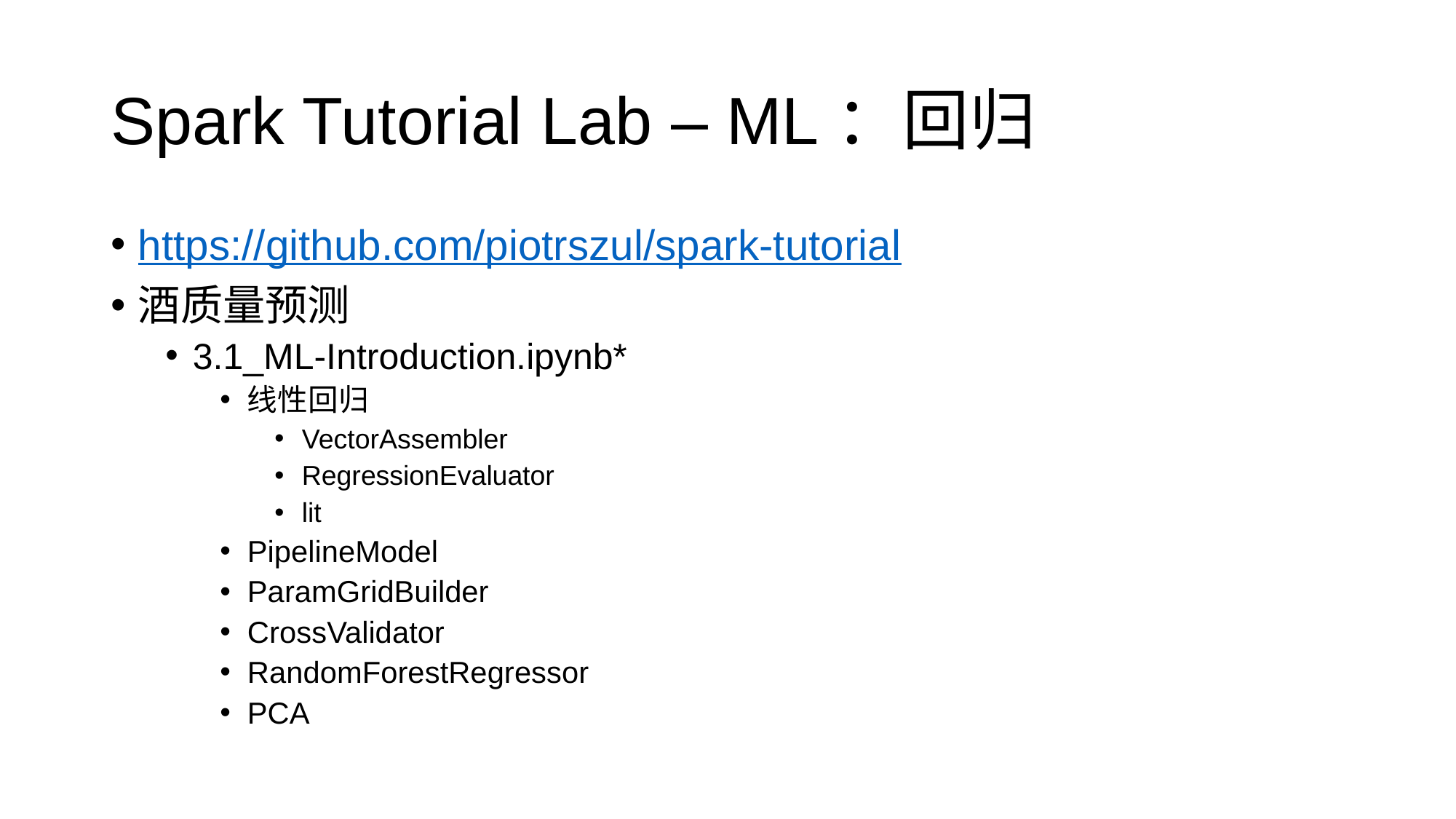

# Spark Tutorial Lab – ML：回归
https://github.com/piotrszul/spark-tutorial
酒质量预测
3.1_ML-Introduction.ipynb*
线性回归
VectorAssembler
RegressionEvaluator
lit
PipelineModel
ParamGridBuilder
CrossValidator
RandomForestRegressor
PCA